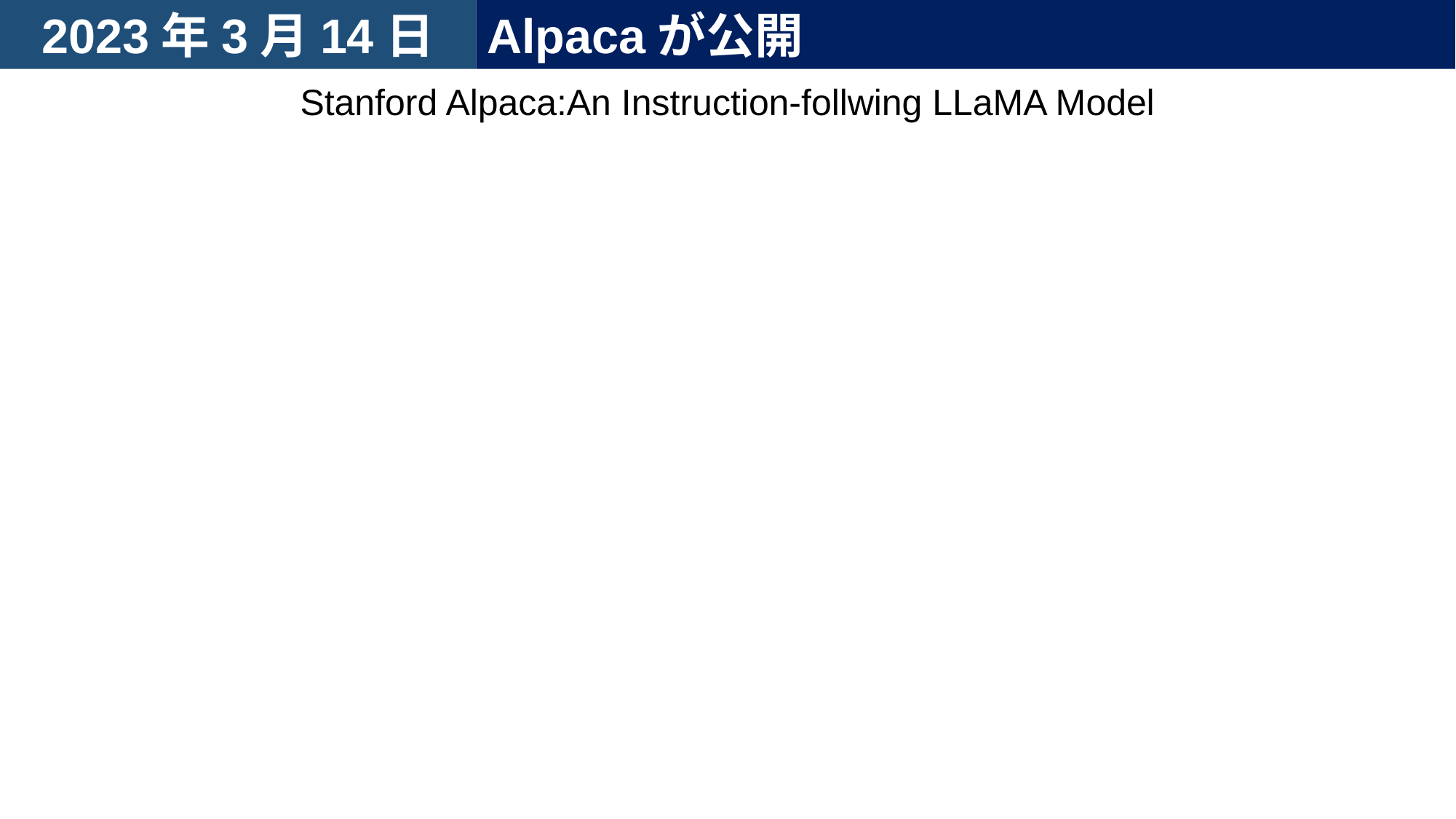

2023年3月14日
Alpacaが公開
Stanford Alpaca:An Instruction-follwing LLaMA Model